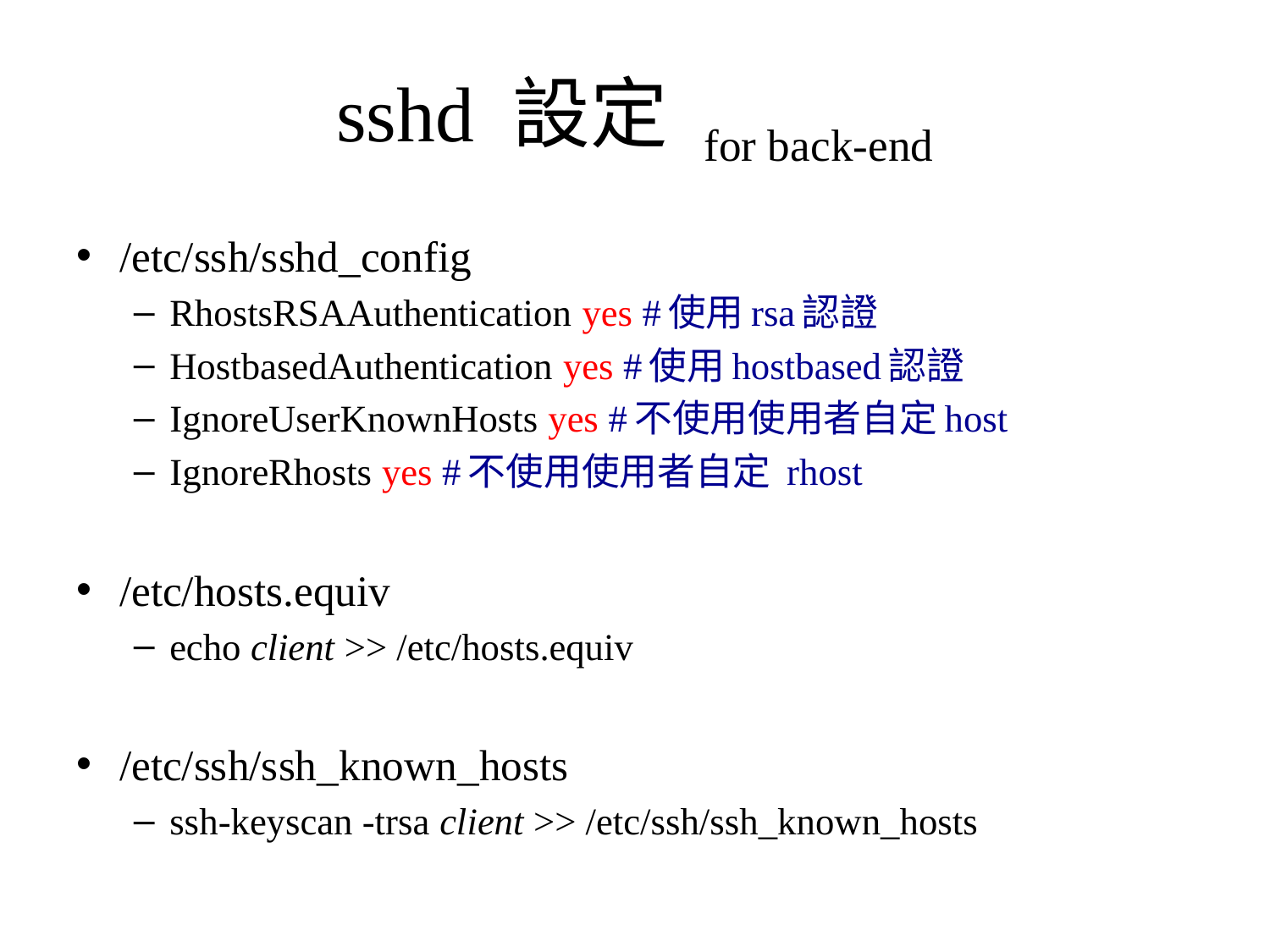

# sshd 設定 for back-end
/etc/ssh/sshd_config
RhostsRSAAuthentication yes #使用rsa認證
HostbasedAuthentication yes #使用hostbased認證
IgnoreUserKnownHosts yes #不使用使用者自定host
IgnoreRhosts yes #不使用使用者自定 rhost

/etc/hosts.equiv
echo client >> /etc/hosts.equiv

/etc/ssh/ssh_known_hosts
ssh-keyscan -trsa client >> /etc/ssh/ssh_known_hosts